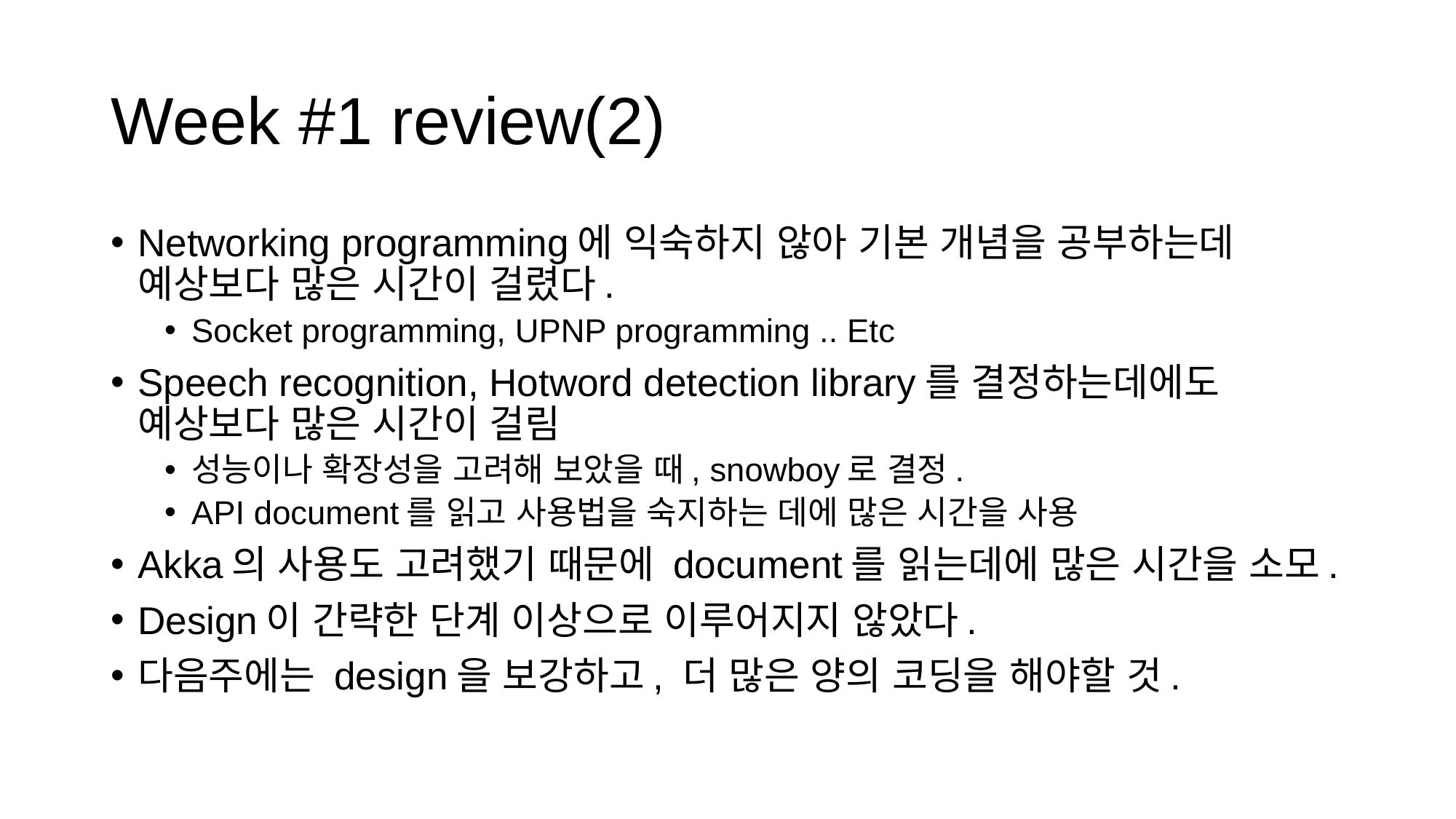

# Week #1 review(2)
Networking programming에 익숙하지 않아 기본 개념을 공부하는데 예상보다 많은 시간이 걸렸다.
Socket programming, UPNP programming .. Etc
Speech recognition, Hotword detection library를 결정하는데에도 예상보다 많은 시간이 걸림
성능이나 확장성을 고려해 보았을 때, snowboy로 결정.
API document를 읽고 사용법을 숙지하는 데에 많은 시간을 사용
Akka의 사용도 고려했기 때문에 document를 읽는데에 많은 시간을 소모.
Design이 간략한 단계 이상으로 이루어지지 않았다.
다음주에는 design을 보강하고, 더 많은 양의 코딩을 해야할 것.